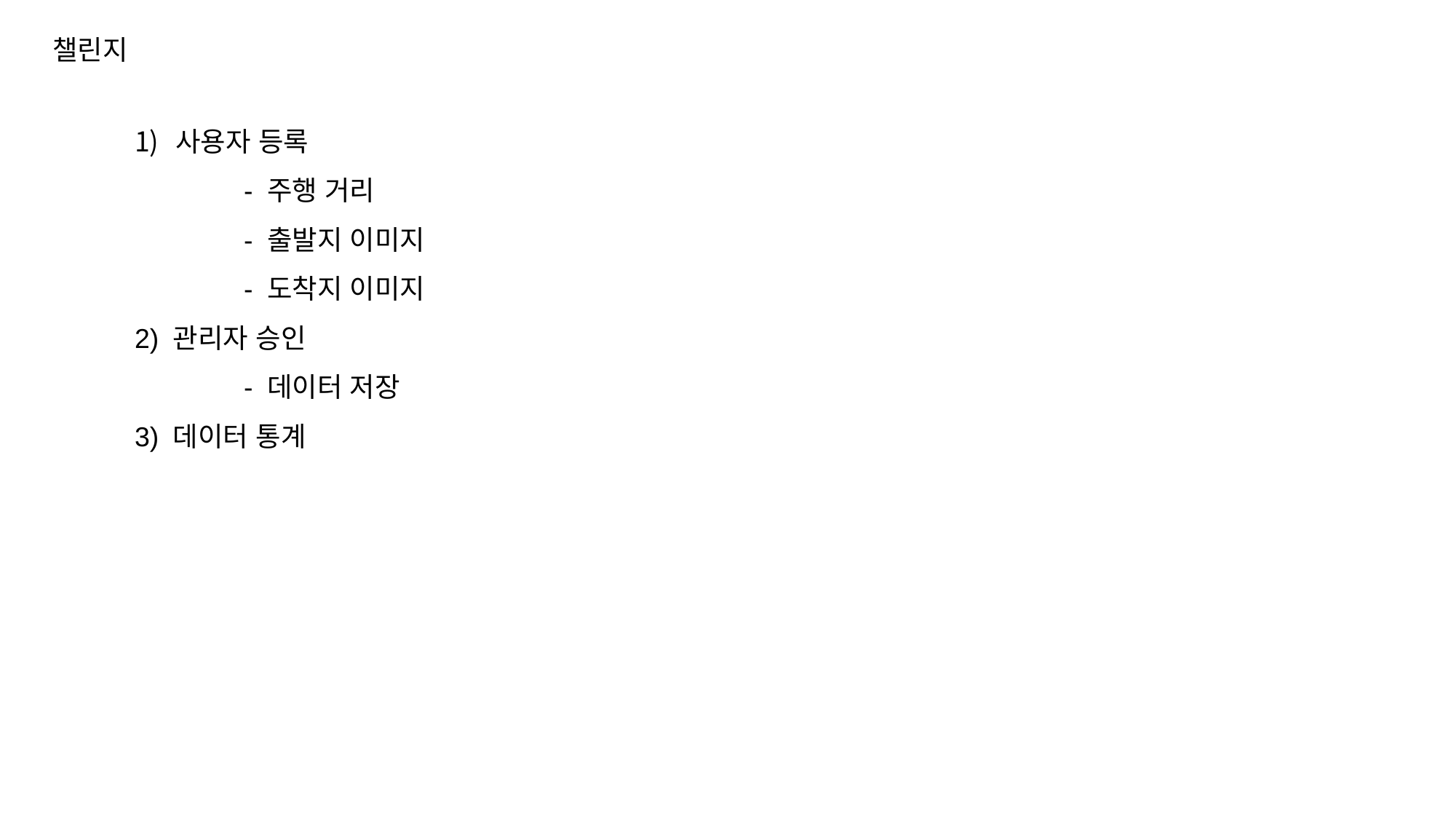

챌린지
사용자 등록
	- 주행 거리
	- 출발지 이미지
	- 도착지 이미지
2) 관리자 승인
	- 데이터 저장
3) 데이터 통계